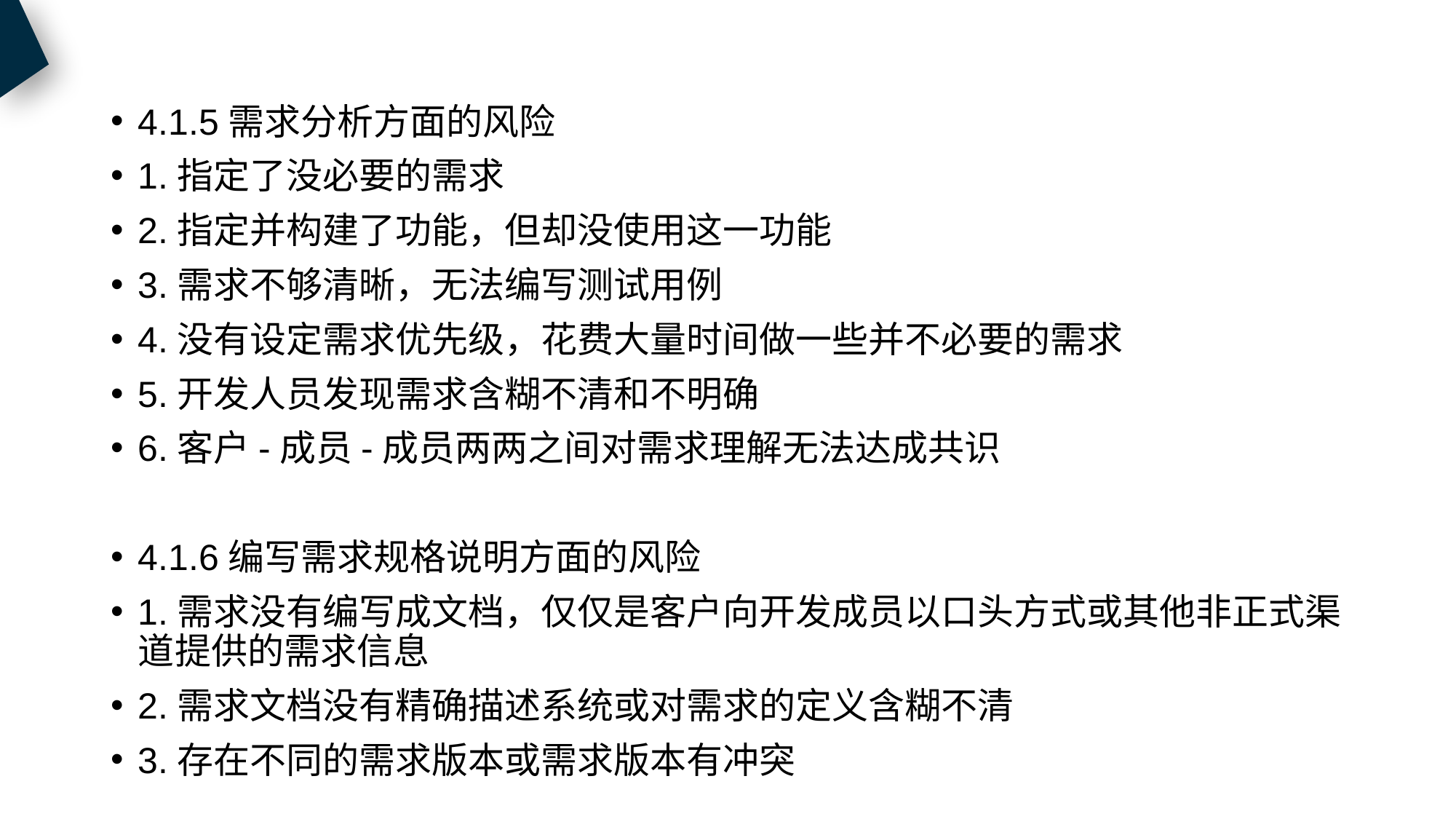

4.1.5需求分析方面的风险
1.指定了没必要的需求
2.指定并构建了功能，但却没使用这一功能
3.需求不够清晰，无法编写测试用例
4.没有设定需求优先级，花费大量时间做一些并不必要的需求
5.开发人员发现需求含糊不清和不明确
6.客户-成员-成员两两之间对需求理解无法达成共识

4.1.6编写需求规格说明方面的风险
1.需求没有编写成文档，仅仅是客户向开发成员以口头方式或其他非正式渠道提供的需求信息
2.需求文档没有精确描述系统或对需求的定义含糊不清
3.存在不同的需求版本或需求版本有冲突